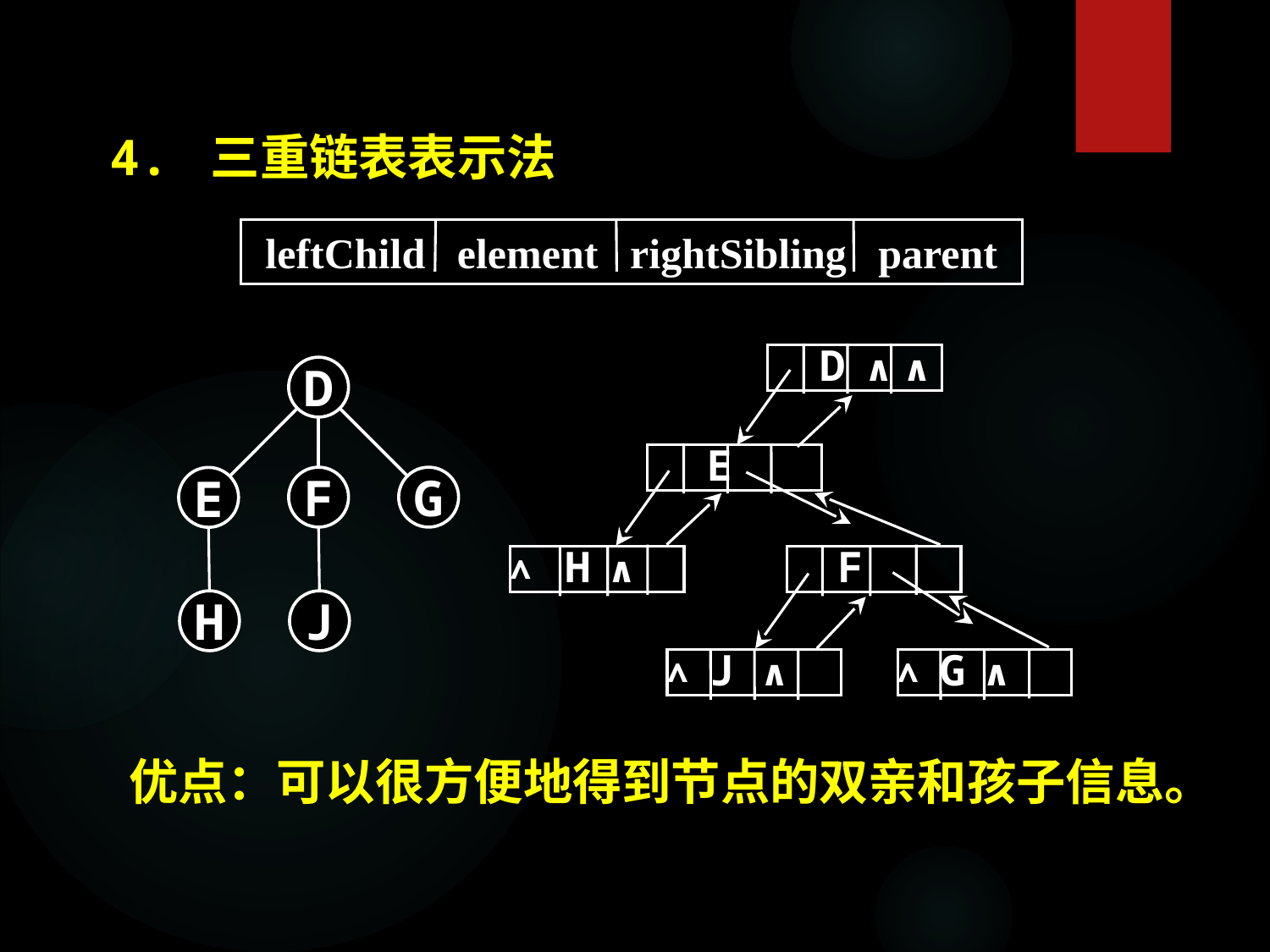

4. 三重链表表示法

leftChild   element   rightSibling   parent

  D ∧ ∧

   E

∧  H ∧

  F

∧ J ∧

∧ G ∧

D
F
G
E
H
J
优点：可以很方便地得到节点的双亲和孩子信息。